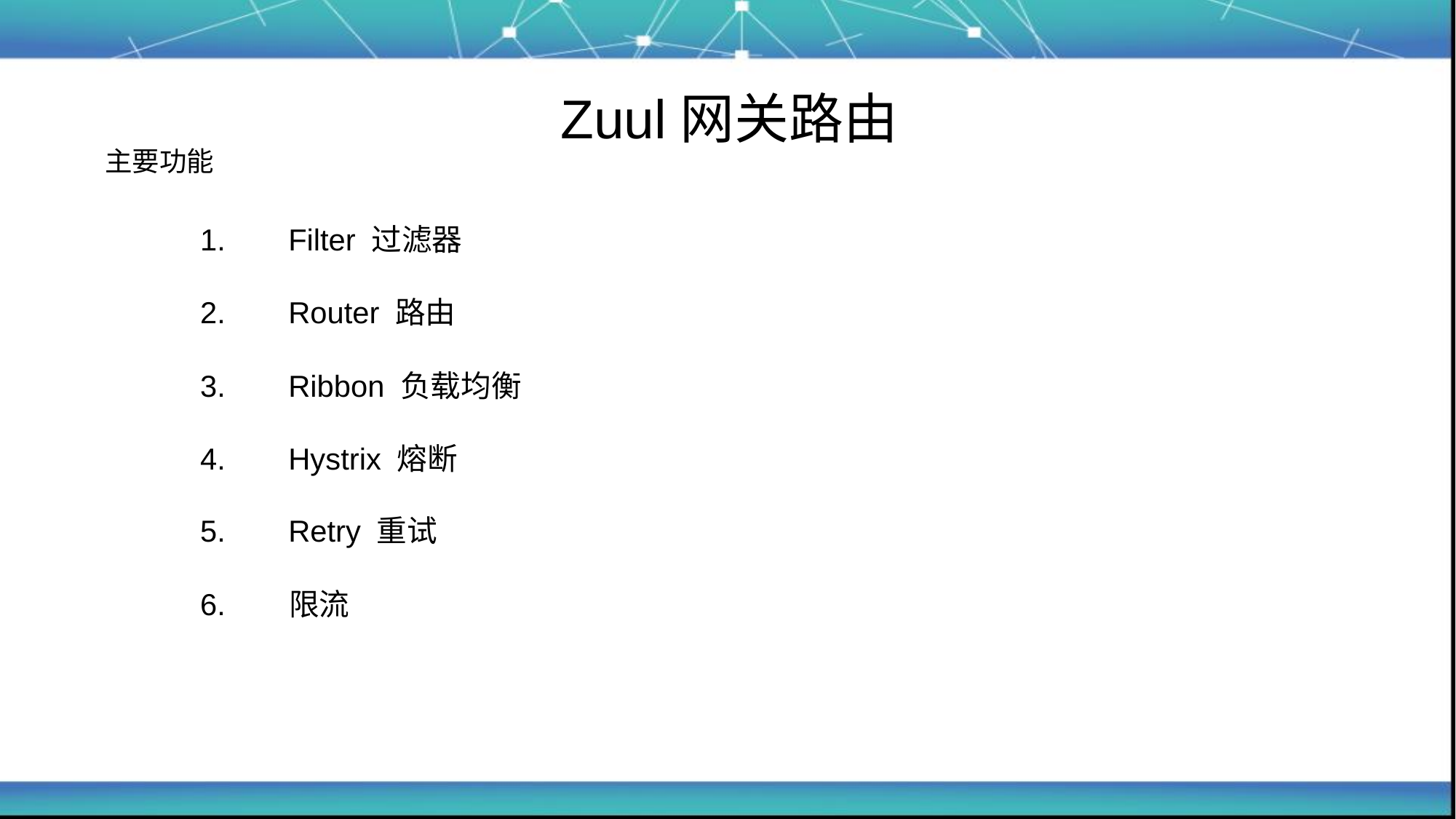

# Zuul网关路由
主要功能

    Filter 过滤器

    Router 路由

    Ribbon 负载均衡

    Hystrix 熔断

    Retry 重试

    限流